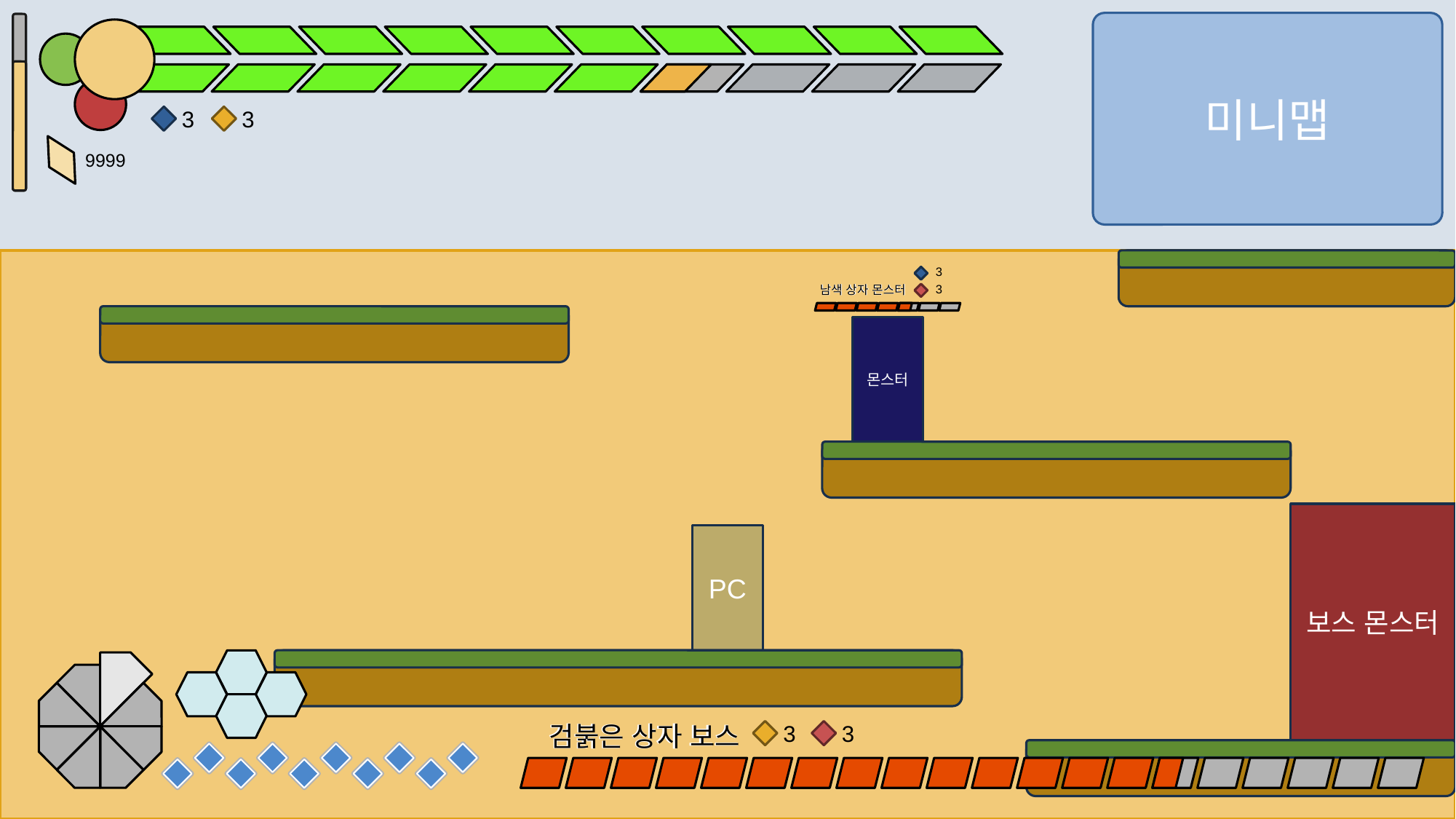

미니맵

9999

3

3

3

3

남색 상자 몬스터
남색 상자 몬스터

몬스터

보스 몬스터
PC

검붉은 상자 보스
검붉은 상자 보스
3

3